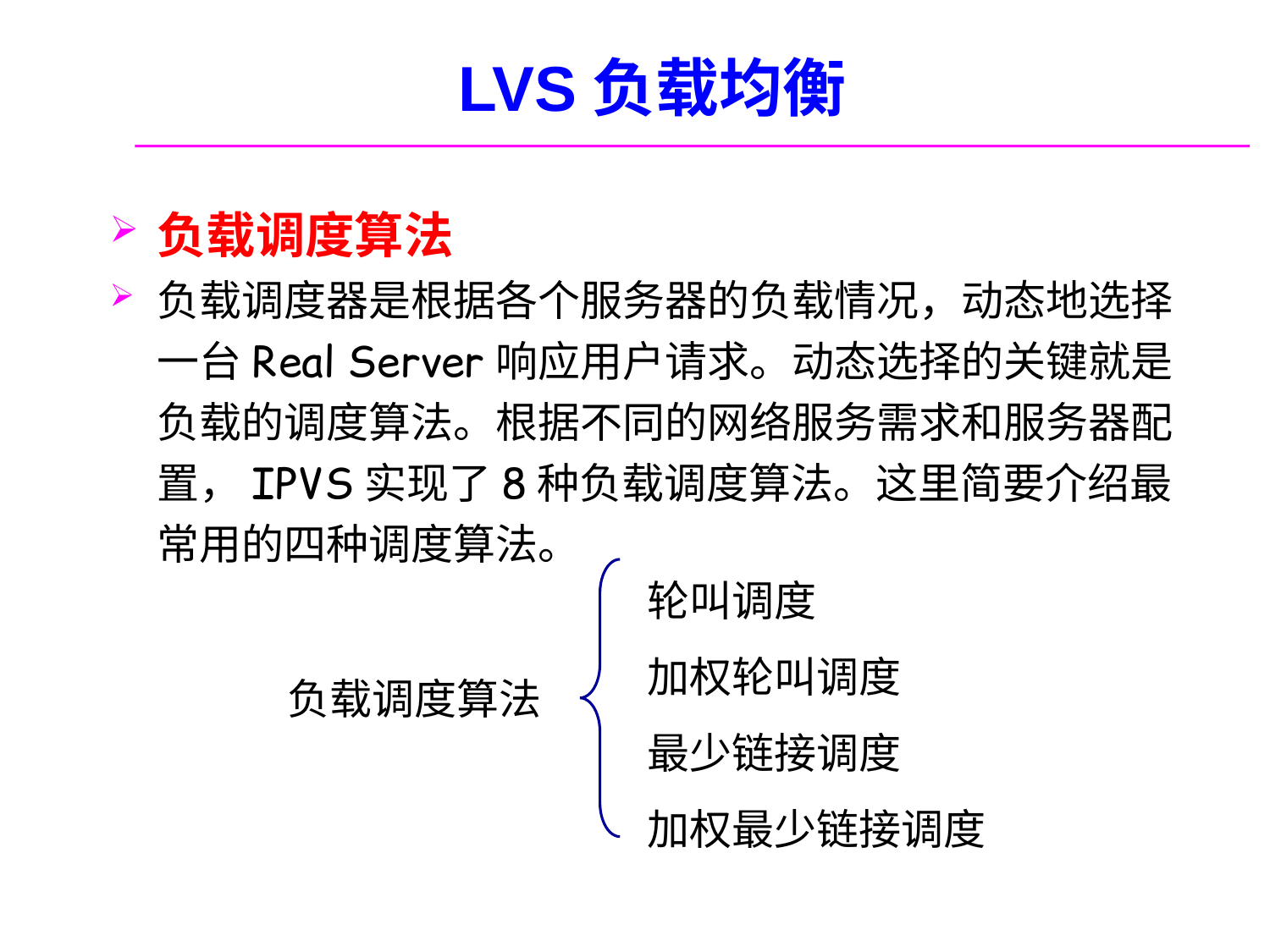

# LVS负载均衡
负载调度算法
负载调度器是根据各个服务器的负载情况，动态地选择一台Real Server响应用户请求。动态选择的关键就是负载的调度算法。根据不同的网络服务需求和服务器配置，IPVS实现了8种负载调度算法。这里简要介绍最常用的四种调度算法。
轮叫调度
加权轮叫调度
最少链接调度
加权最少链接调度

负载调度算法
94